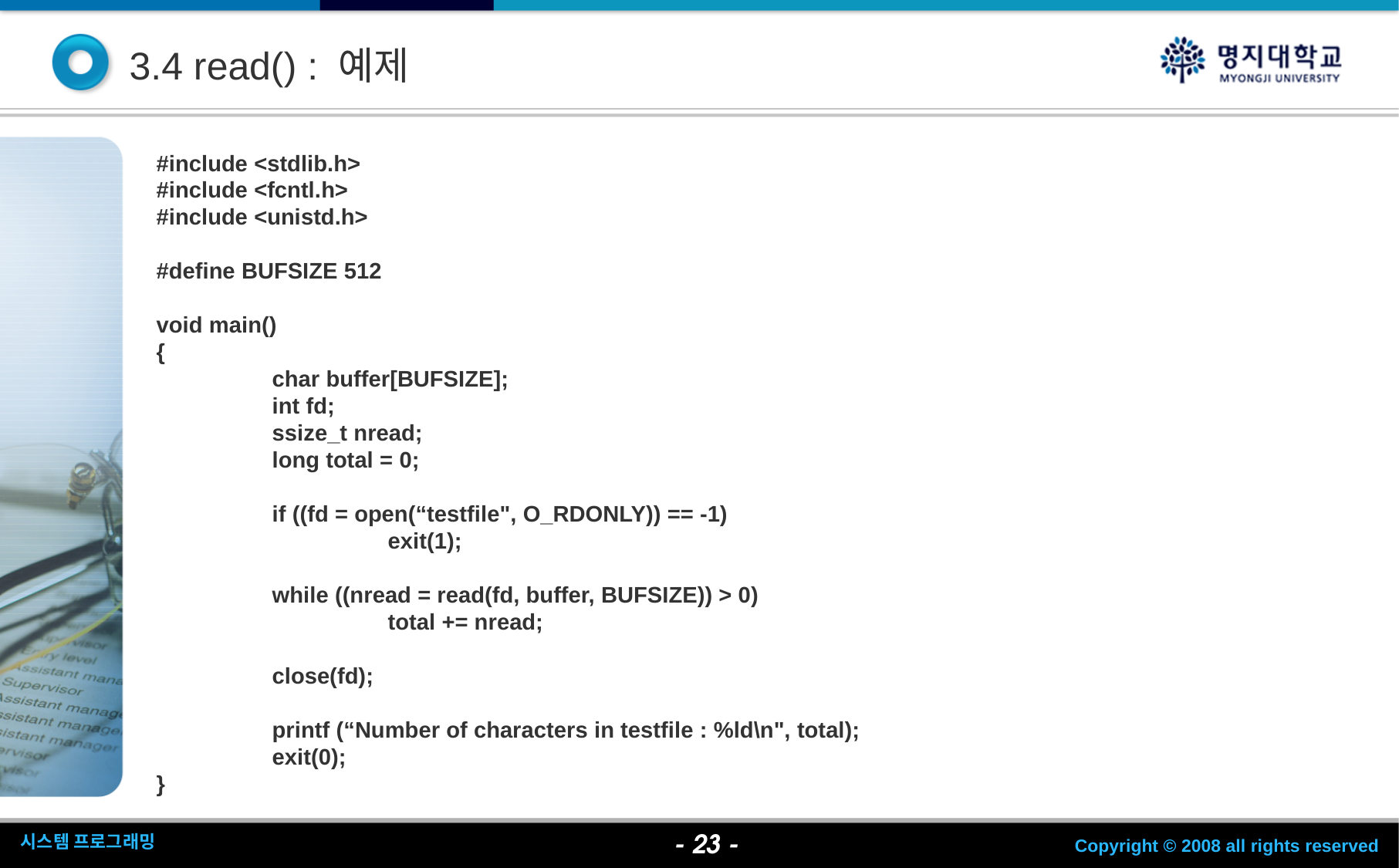

3.4 read() : 예제
#include <stdlib.h>
#include <fcntl.h>
#include <unistd.h>

#define BUFSIZE 512

void main()
{
	char buffer[BUFSIZE];
	int fd;
	ssize_t nread;
	long total = 0;

	if ((fd = open(“testfile", O_RDONLY)) == -1)
		exit(1);

	while ((nread = read(fd, buffer, BUFSIZE)) > 0)
		total += nread;

	close(fd);

	printf (“Number of characters in testfile : %ld\n", total);
	exit(0);
}
- 23 -